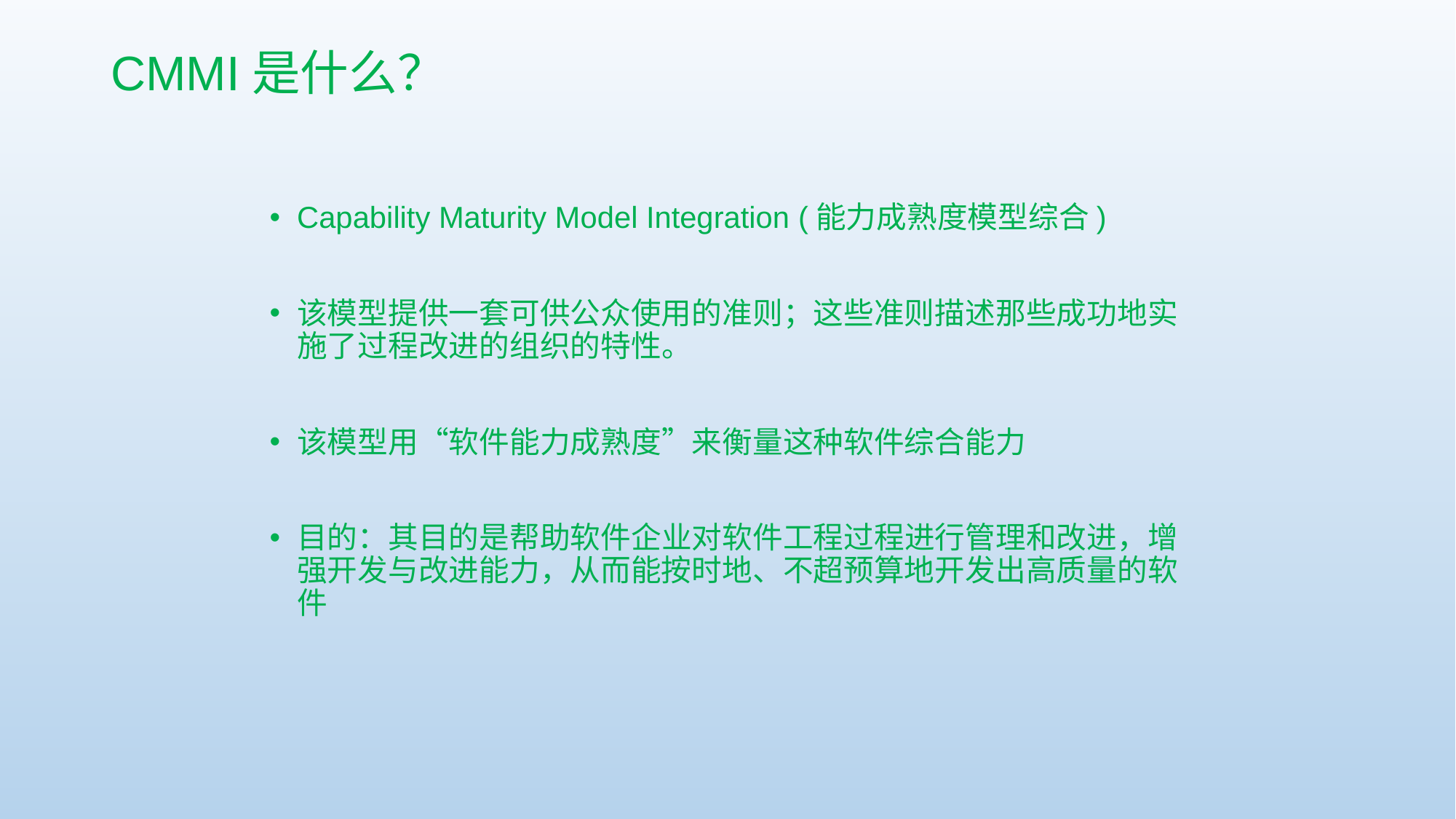

# CMMI是什么？
Capability Maturity Model Integration (能力成熟度模型综合)

该模型提供一套可供公众使用的准则；这些准则描述那些成功地实施了过程改进的组织的特性。

该模型用“软件能力成熟度”来衡量这种软件综合能力

目的：其目的是帮助软件企业对软件工程过程进行管理和改进，增强开发与改进能力，从而能按时地、不超预算地开发出高质量的软件